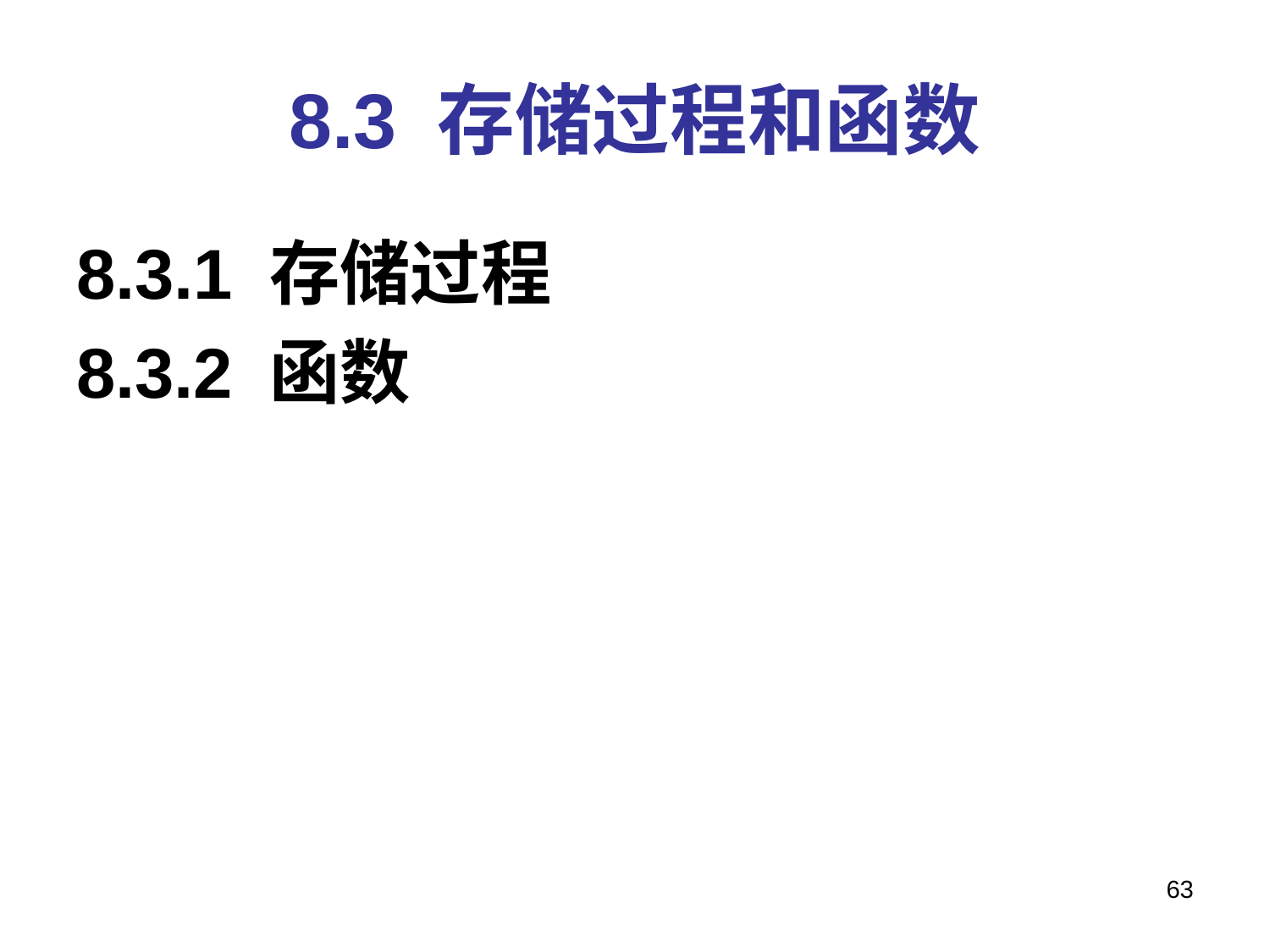

# 8.3 存储过程和函数
8.3.1 存储过程
8.3.2 函数

63